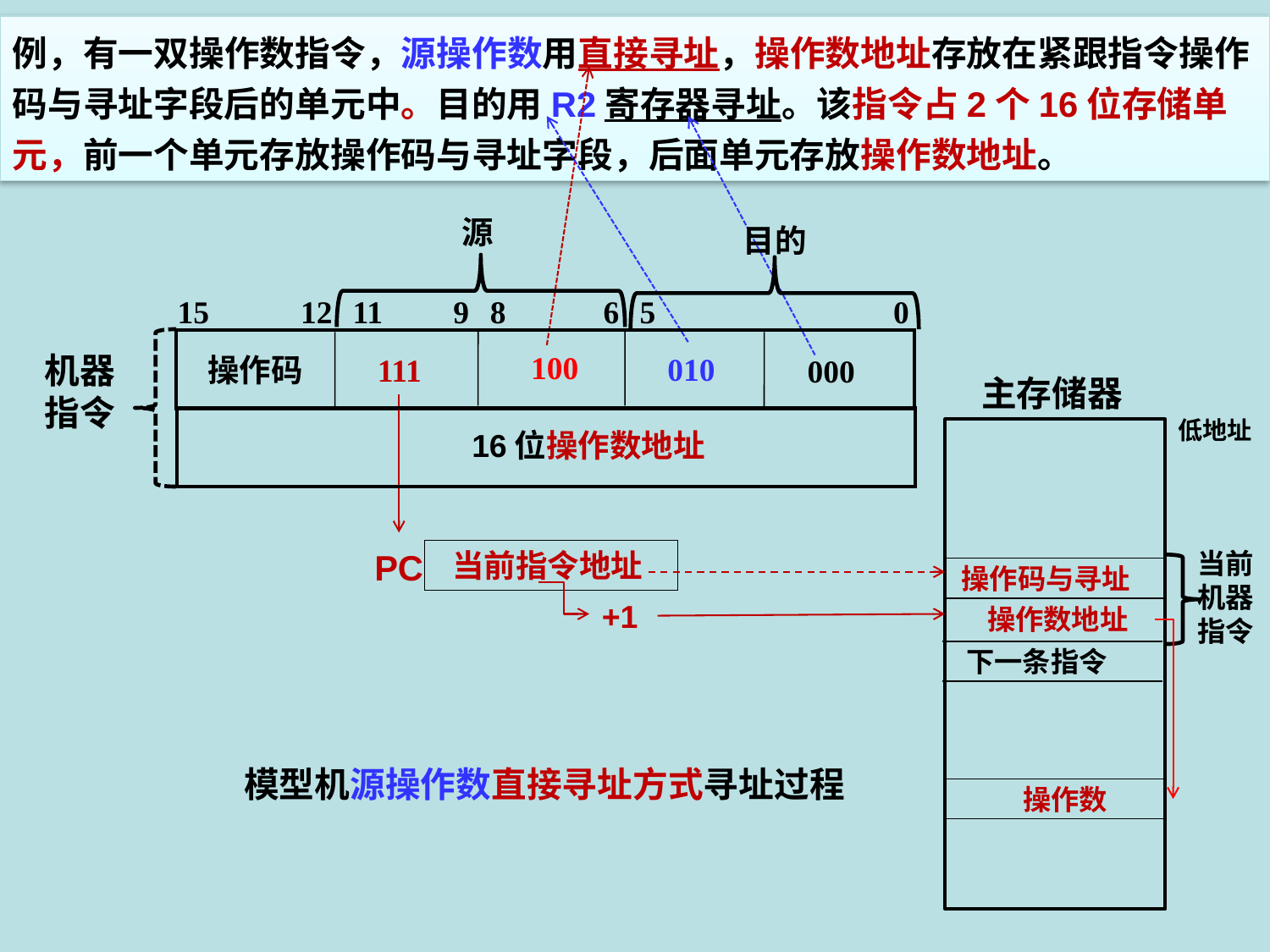

例，有一双操作数指令，源操作数用直接寻址，操作数地址存放在紧跟指令操作码与寻址字段后的单元中。目的用R2寄存器寻址。该指令占2个16位存储单元，前一个单元存放操作码与寻址字段，后面单元存放操作数地址。

源
目的
15
  12
11
  9
8
  6
  5
  0

操作码

机器指令
100
010
111
000
主存储器

16位操作数地址

PC
当前机器指令
 当前指令地址
操作码与寻址

+1
操作数地址
下一条指令
模型机源操作数直接寻址方式寻址过程
操作数
低地址